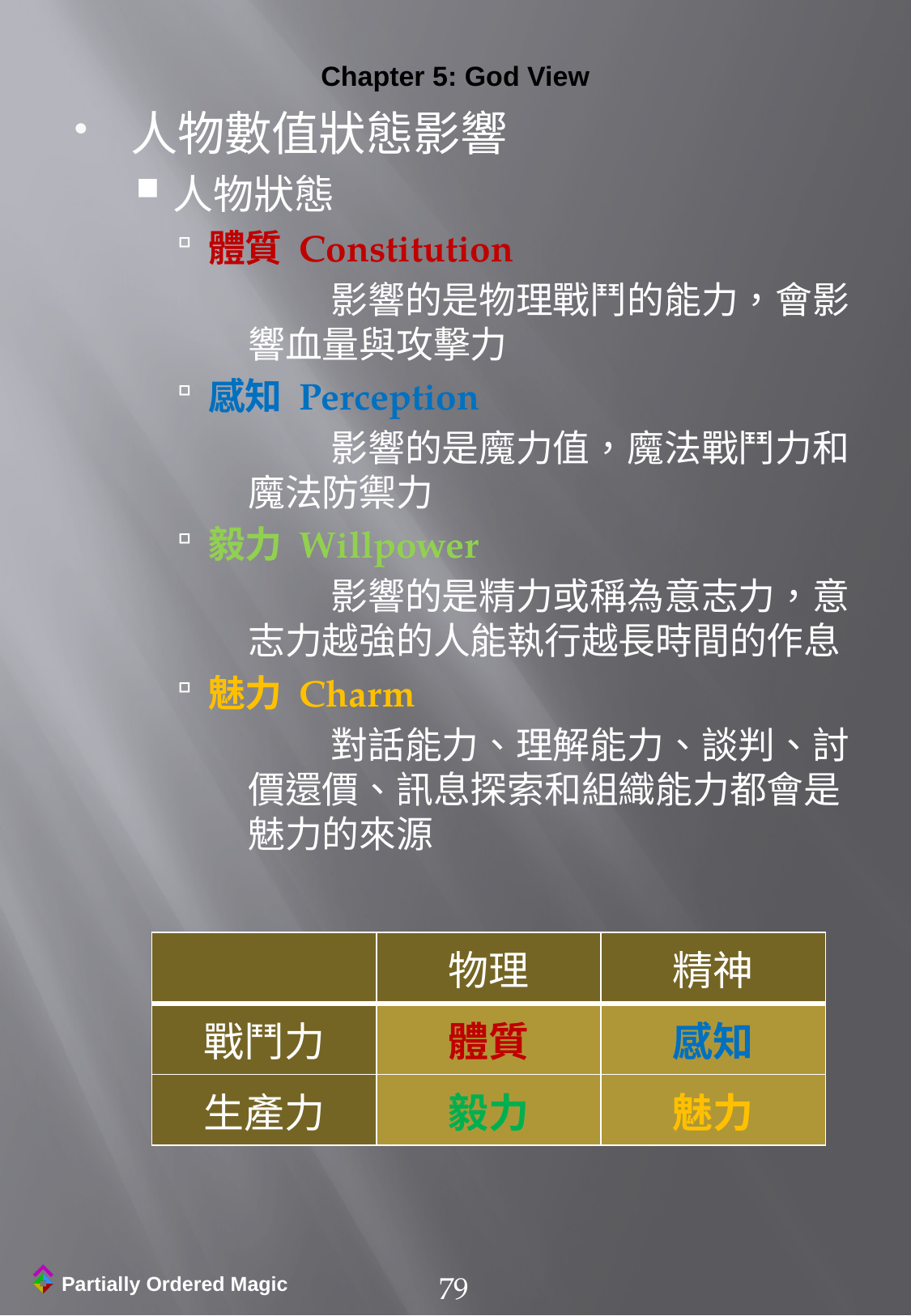

# Chapter 5: God View
人物數值狀態影響
人物狀態
體質 Constitution
影響的是物理戰鬥的能力，會影響血量與攻擊力
感知 Perception
影響的是魔力值，魔法戰鬥力和魔法防禦力
毅力 Willpower
影響的是精力或稱為意志力，意志力越強的人能執行越長時間的作息
魅力 Charm
對話能力、理解能力、談判、討價還價、訊息探索和組織能力都會是魅力的來源

|  | 物理 | 精神 |
| --- | --- | --- |
| 戰鬥力 | 體質 | 感知 |
| 生產力 | 毅力 | 魅力 |